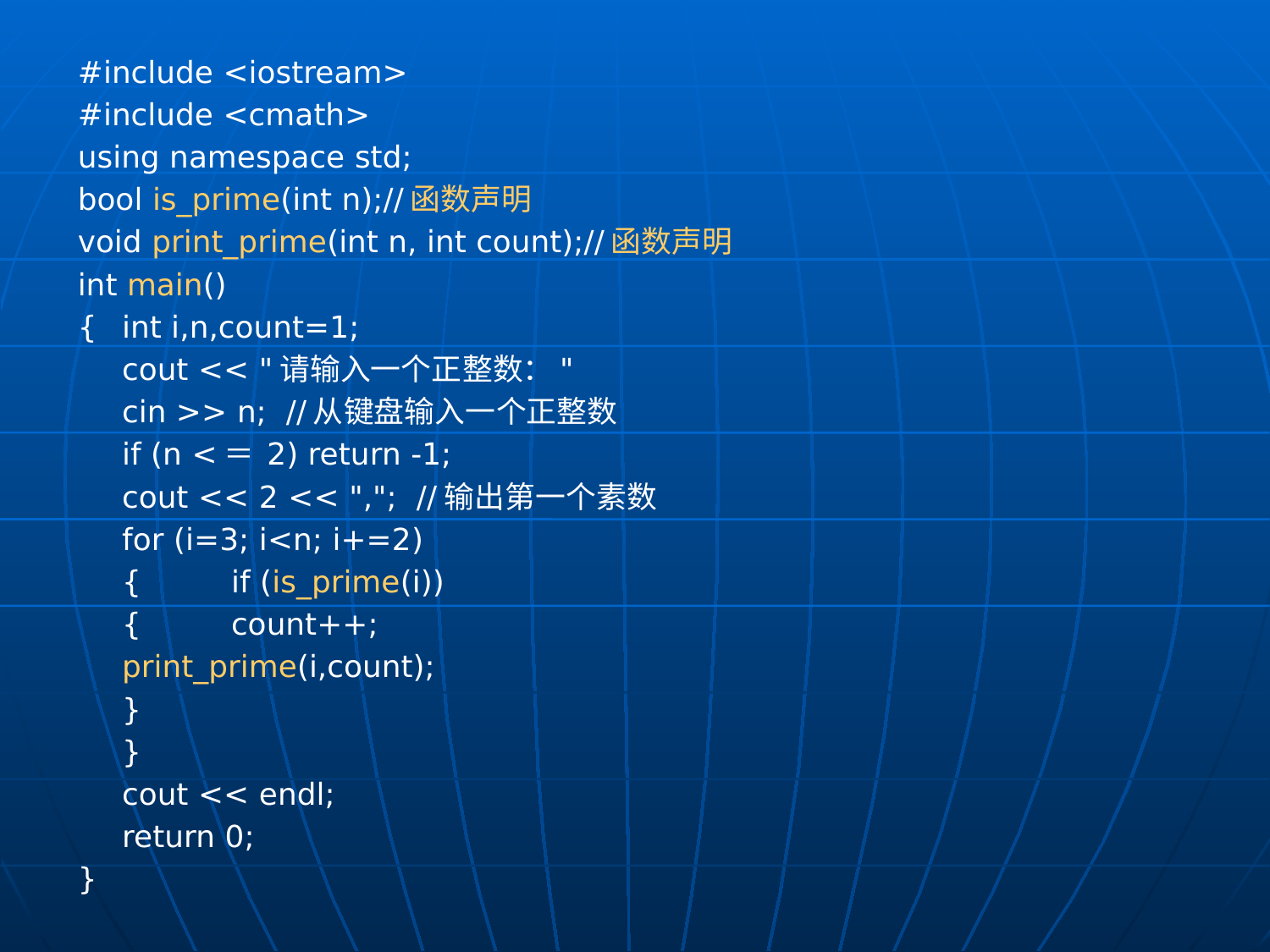

#include <iostream>
#include <cmath>
using namespace std;
bool is_prime(int n);//函数声明
void print_prime(int n, int count);//函数声明
int main()
{	int i,n,count=1;
	cout << "请输入一个正整数："
	cin >> n;  //从键盘输入一个正整数
	if (n <＝ 2) return -1;
	cout << 2 << ",";  //输出第一个素数
	for (i=3; i<n; i+=2)
	{	if (is_prime(i))
		{	count++;
			print_prime(i,count);
		}
	}
	cout << endl;
	return 0;
}